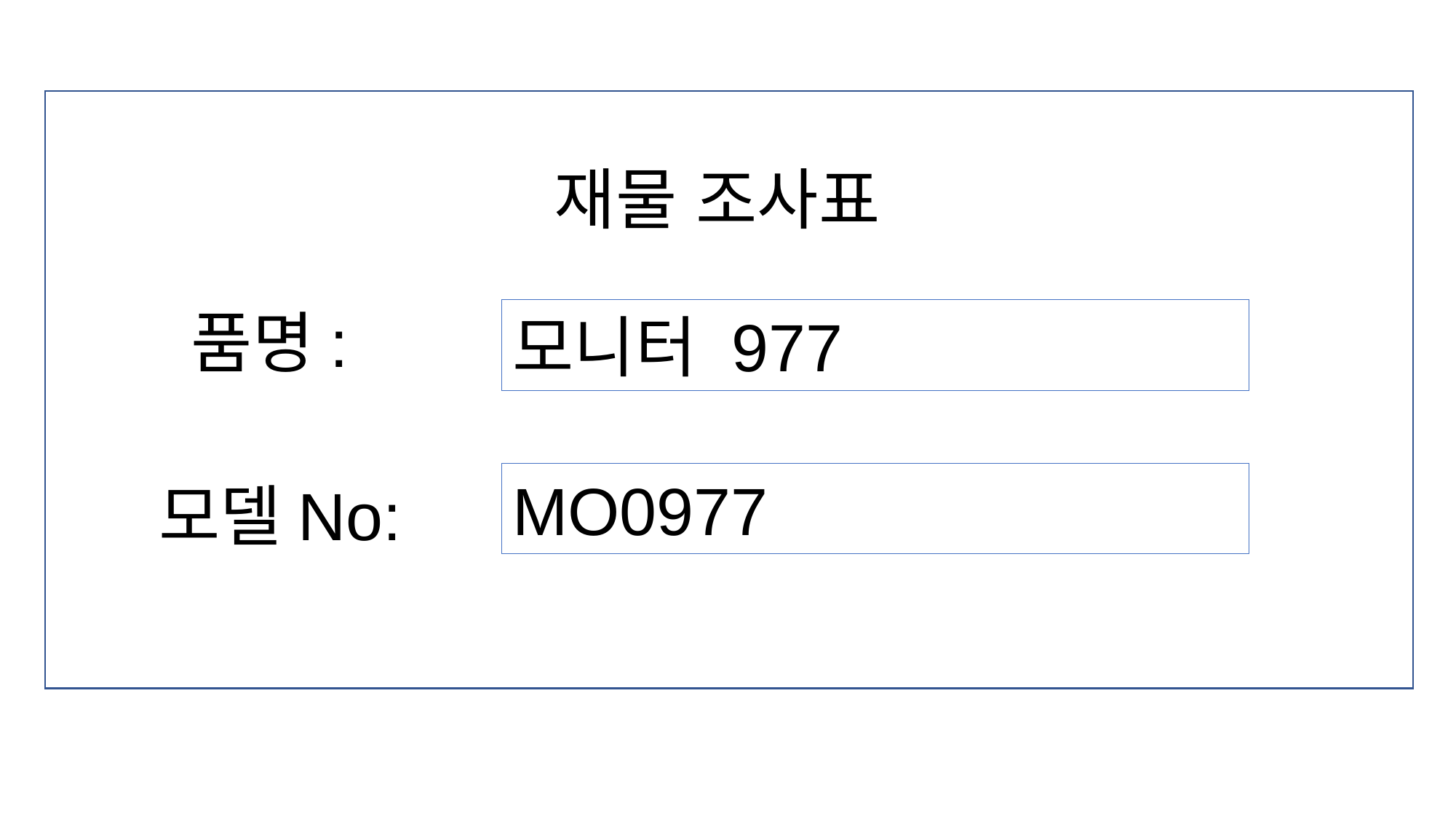

재물 조사표
품명:
모니터 977
MO0977
모델No: